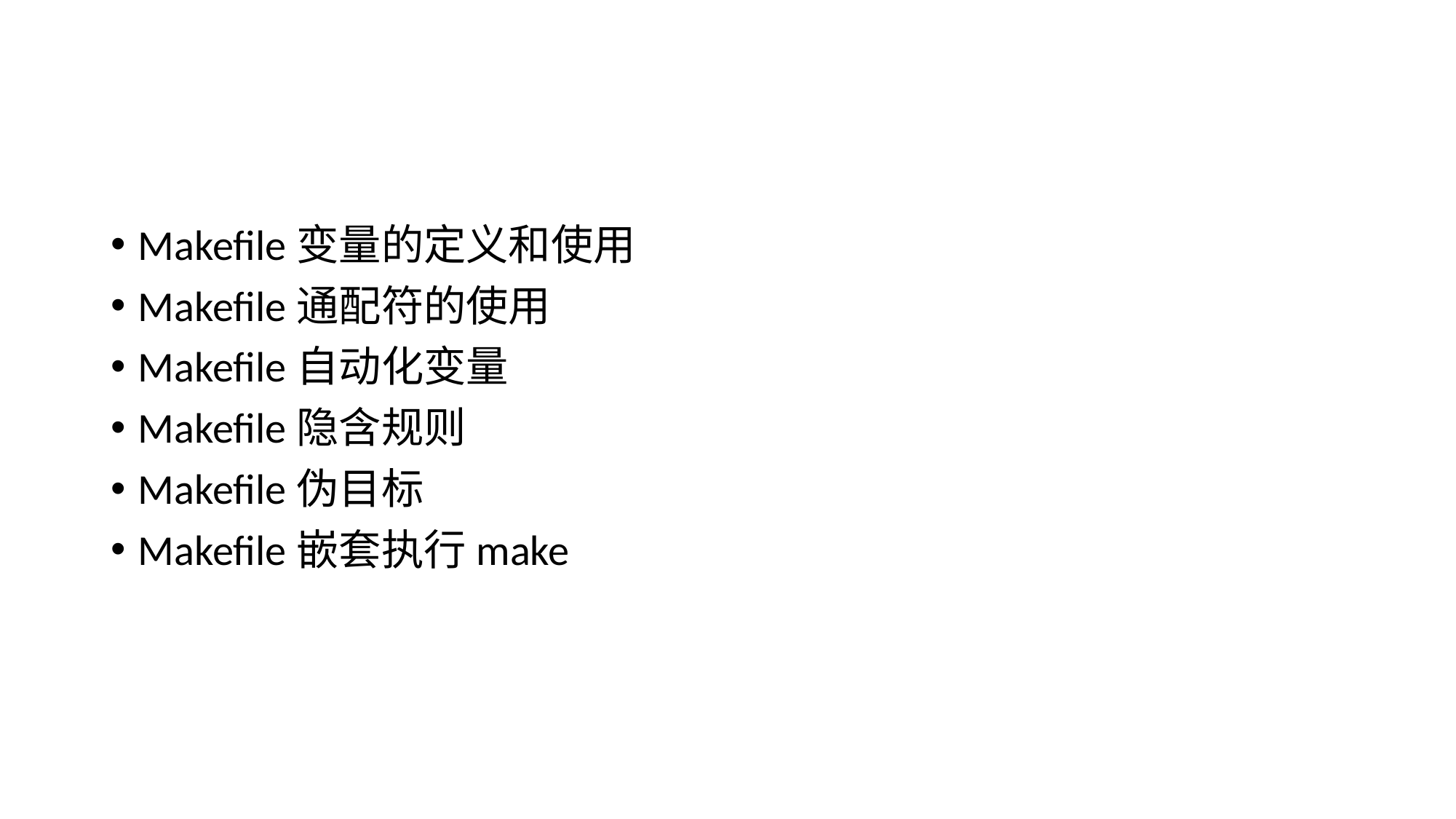

#
Makefile变量的定义和使用
Makefile通配符的使用
Makefile自动化变量
Makefile隐含规则
Makefile伪目标
Makefile嵌套执行make